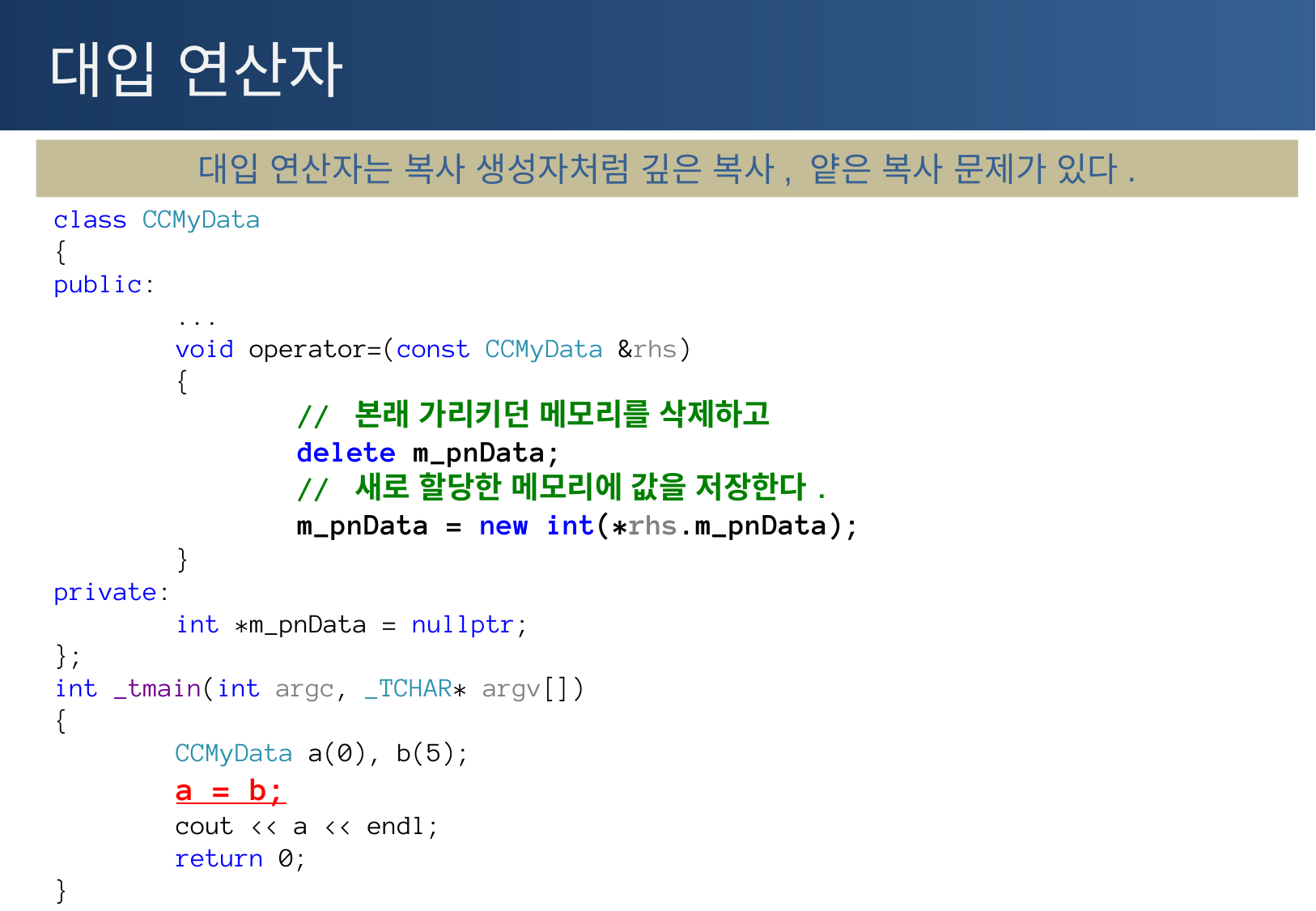

# 대입 연산자
대입 연산자는 복사 생성자처럼 깊은 복사, 얕은 복사 문제가 있다.
class CCMyData
{
public:
	...
	void operator=(const CCMyData &rhs)
	{
		// 본래 가리키던 메모리를 삭제하고
		delete m_pnData;
		// 새로 할당한 메모리에 값을 저장한다.
		m_pnData = new int(*rhs.m_pnData);
	}
private:
	int *m_pnData = nullptr;
};
int _tmain(int argc, _TCHAR* argv[])
{
	CCMyData a(0), b(5);
	a = b;
	cout << a << endl;
	return 0;
}